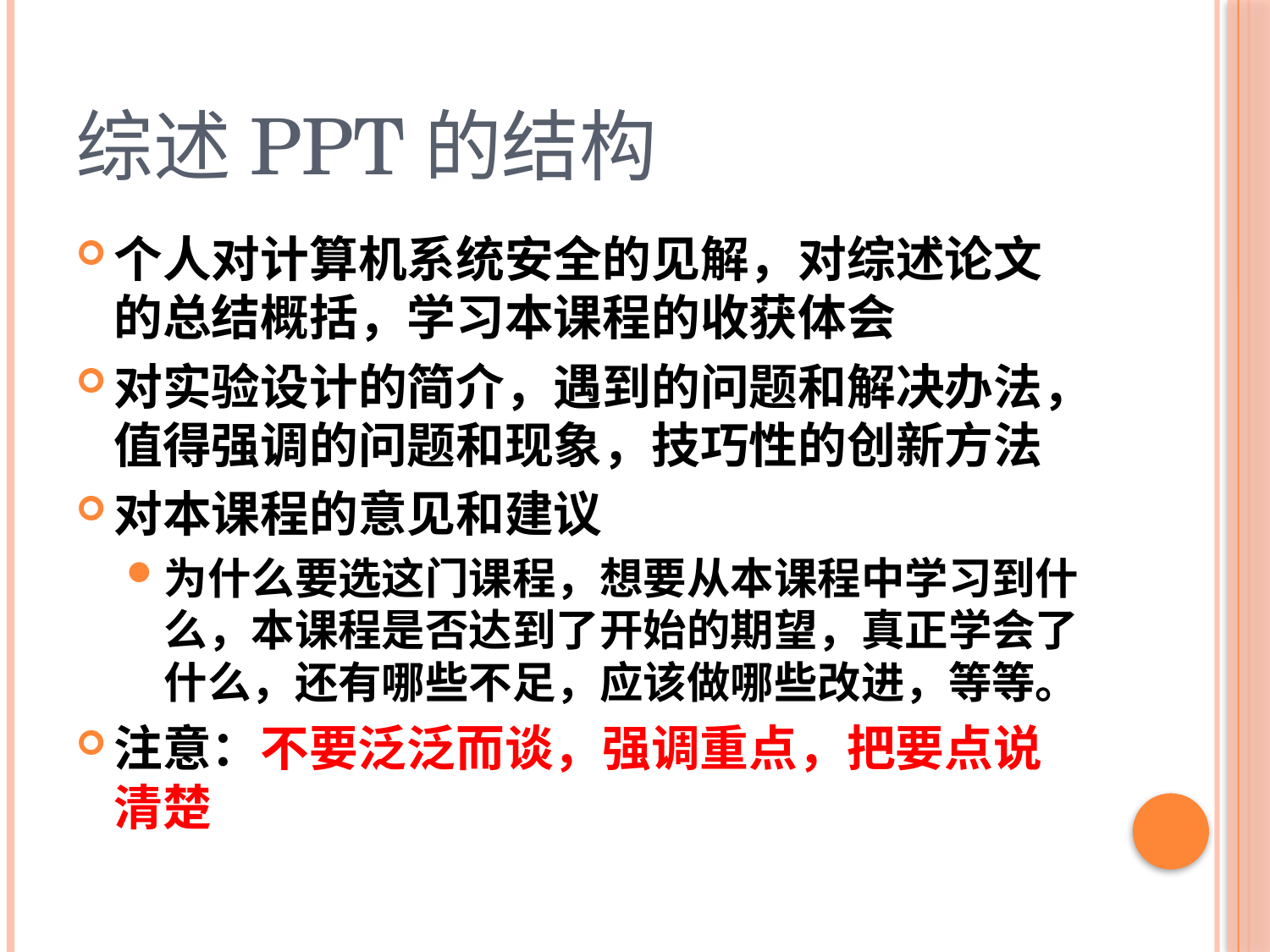

# 综述ppt的结构
个人对计算机系统安全的见解，对综述论文的总结概括，学习本课程的收获体会
对实验设计的简介，遇到的问题和解决办法，值得强调的问题和现象，技巧性的创新方法
对本课程的意见和建议
为什么要选这门课程，想要从本课程中学习到什么，本课程是否达到了开始的期望，真正学会了什么，还有哪些不足，应该做哪些改进，等等。
注意：不要泛泛而谈，强调重点，把要点说清楚